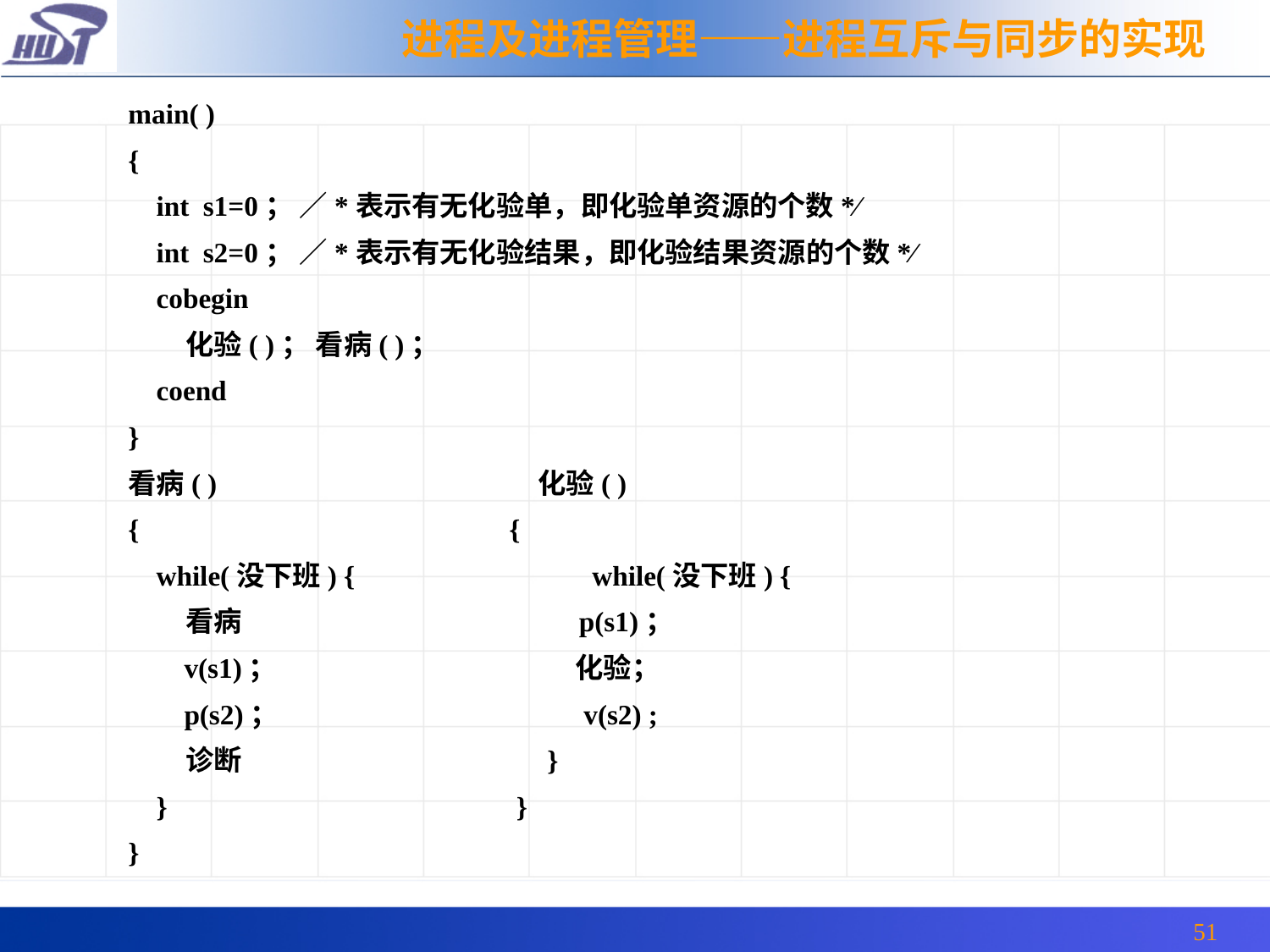

进程及进程管理——进程互斥与同步的实现
main( )
{
    int  s1=0； ∕*表示有无化验单，即化验单资源的个数*∕
    int  s2=0； ∕*表示有无化验结果，即化验结果资源的个数*∕
    cobegin
        化验( )； 看病( )；
    coend
}
看病( )                                             化验( )
{                                                     {
    while(没下班) {                                  while(没下班) {
        看病                                                    p(s1)；
        v(s1)；                                               化验；
        p(s2)；                                               v(s2) ;
        诊断                                               }
    }                                                  }
}
51